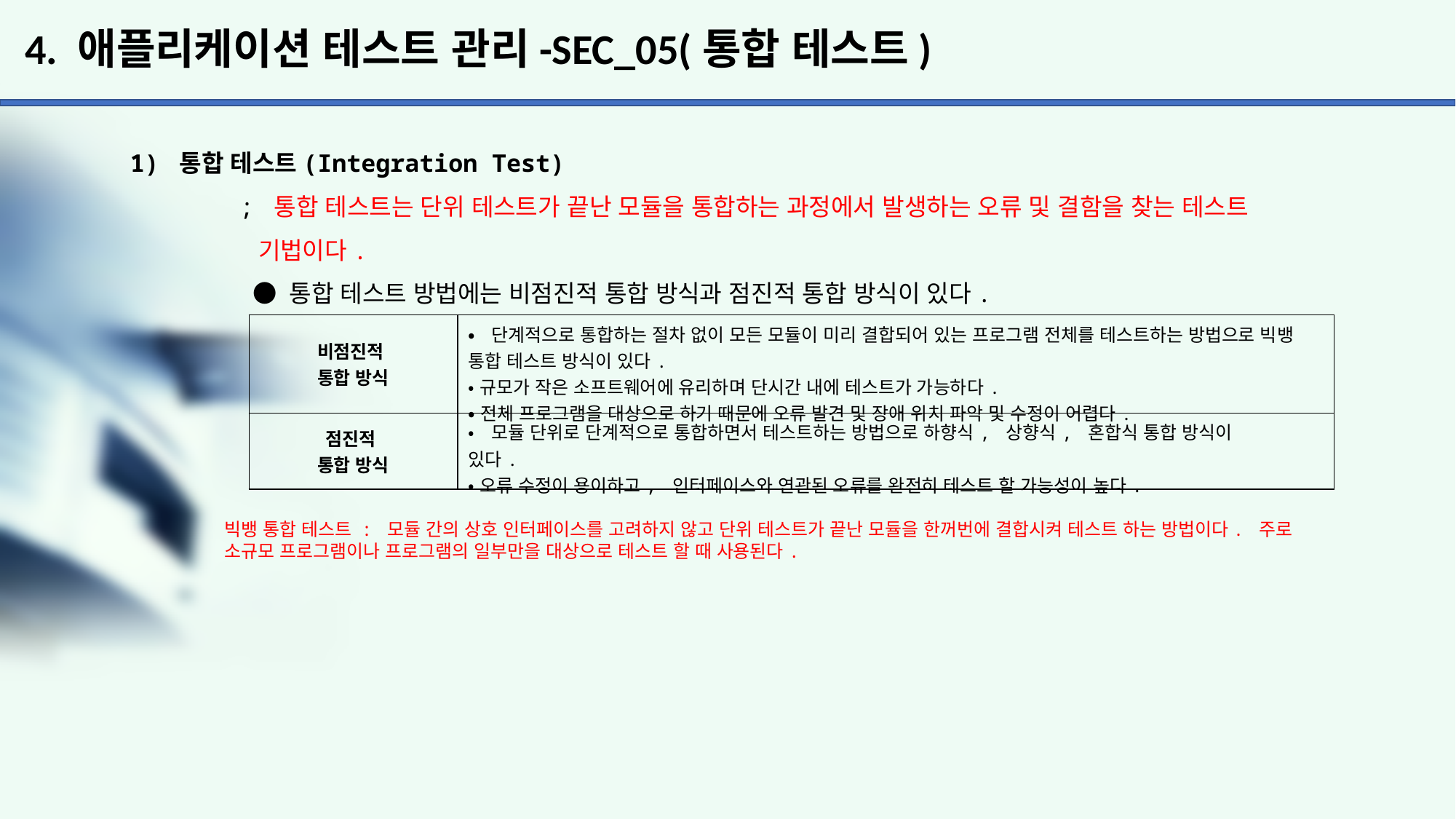

# 4. 애플리케이션 테스트 관리-SEC_05(통합 테스트)
1) 통합 테스트(Integration Test)
	; 통합 테스트는 단위 테스트가 끝난 모듈을 통합하는 과정에서 발생하는 오류 및 결함을 찾는 테스트
	  기법이다.
	  ● 통합 테스트 방법에는 비점진적 통합 방식과 점진적 통합 방식이 있다.
| 비점진적 통합 방식 | •단계적으로 통합하는 절차 없이 모든 모듈이 미리 결합되어 있는 프로그램 전체를 테스트하는 방법으로 빅뱅 통합 테스트 방식이 있다. •규모가 작은 소프트웨어에 유리하며 단시간 내에 테스트가 가능하다. •전체 프로그램을 대상으로 하기 때문에 오류 발견 및 장애 위치 파악 및 수정이 어렵다. |
| --- | --- |
| 점진적 통합 방식 | •모듈 단위로 단계적으로 통합하면서 테스트하는 방법으로 하향식, 상향식, 혼합식 통합 방식이 있다. •오류 수정이 용이하고, 인터페이스와 연관된 오류를 완전히 테스트 할 가능성이 높다. |
빅뱅 통합 테스트 : 모듈 간의 상호 인터페이스를 고려하지 않고 단위 테스트가 끝난 모듈을 한꺼번에 결합시켜 테스트 하는 방법이다. 주로 소규모 프로그램이나 프로그램의 일부만을 대상으로 테스트 할 때 사용된다.